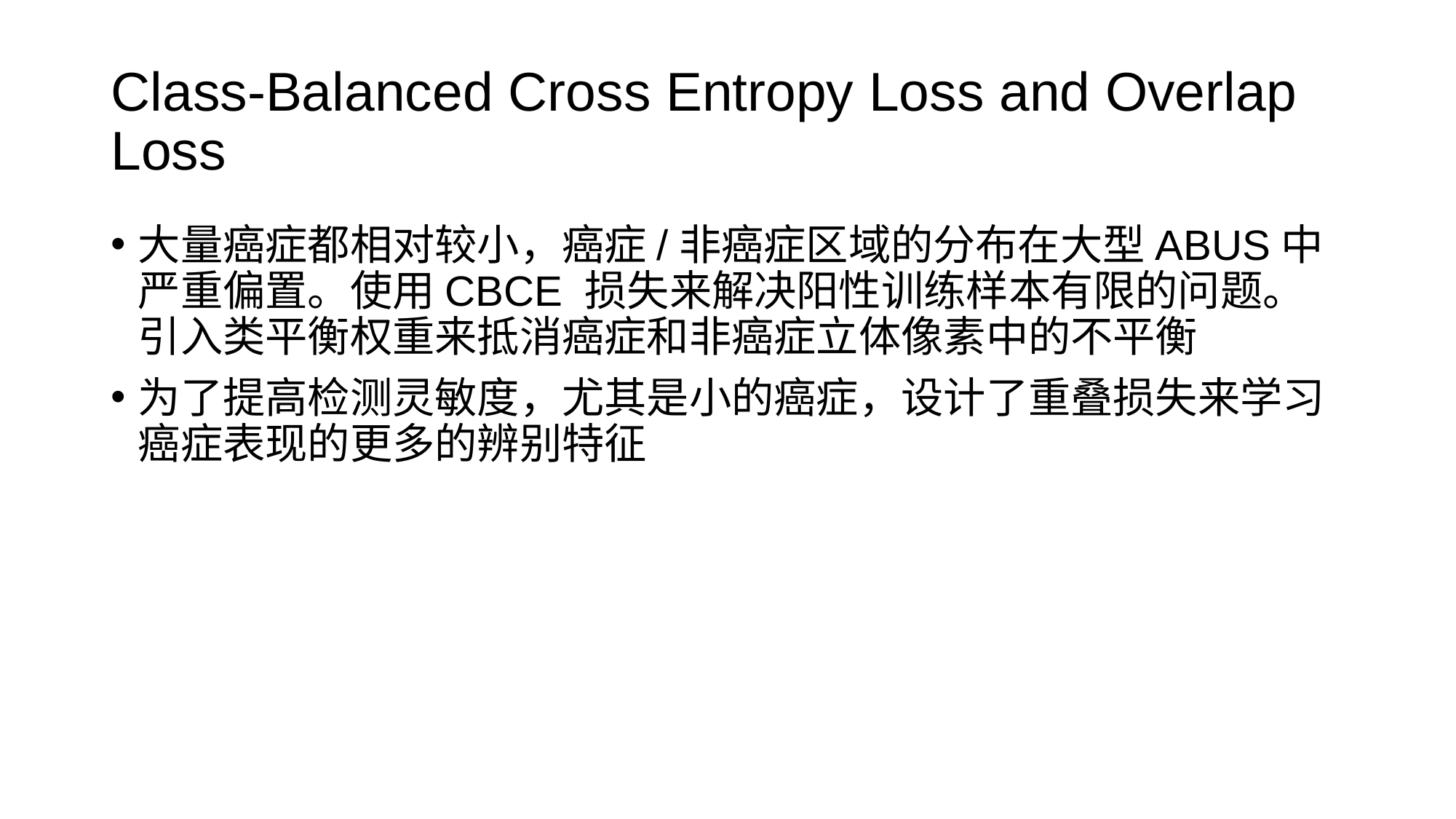

# Class-Balanced Cross Entropy Loss and Overlap Loss
大量癌症都相对较小，癌症/非癌症区域的分布在大型ABUS中严重偏置。使用CBCE 损失来解决阳性训练样本有限的问题。引入类平衡权重来抵消癌症和非癌症立体像素中的不平衡
为了提高检测灵敏度，尤其是小的癌症，设计了重叠损失来学习癌症表现的更多的辨别特征